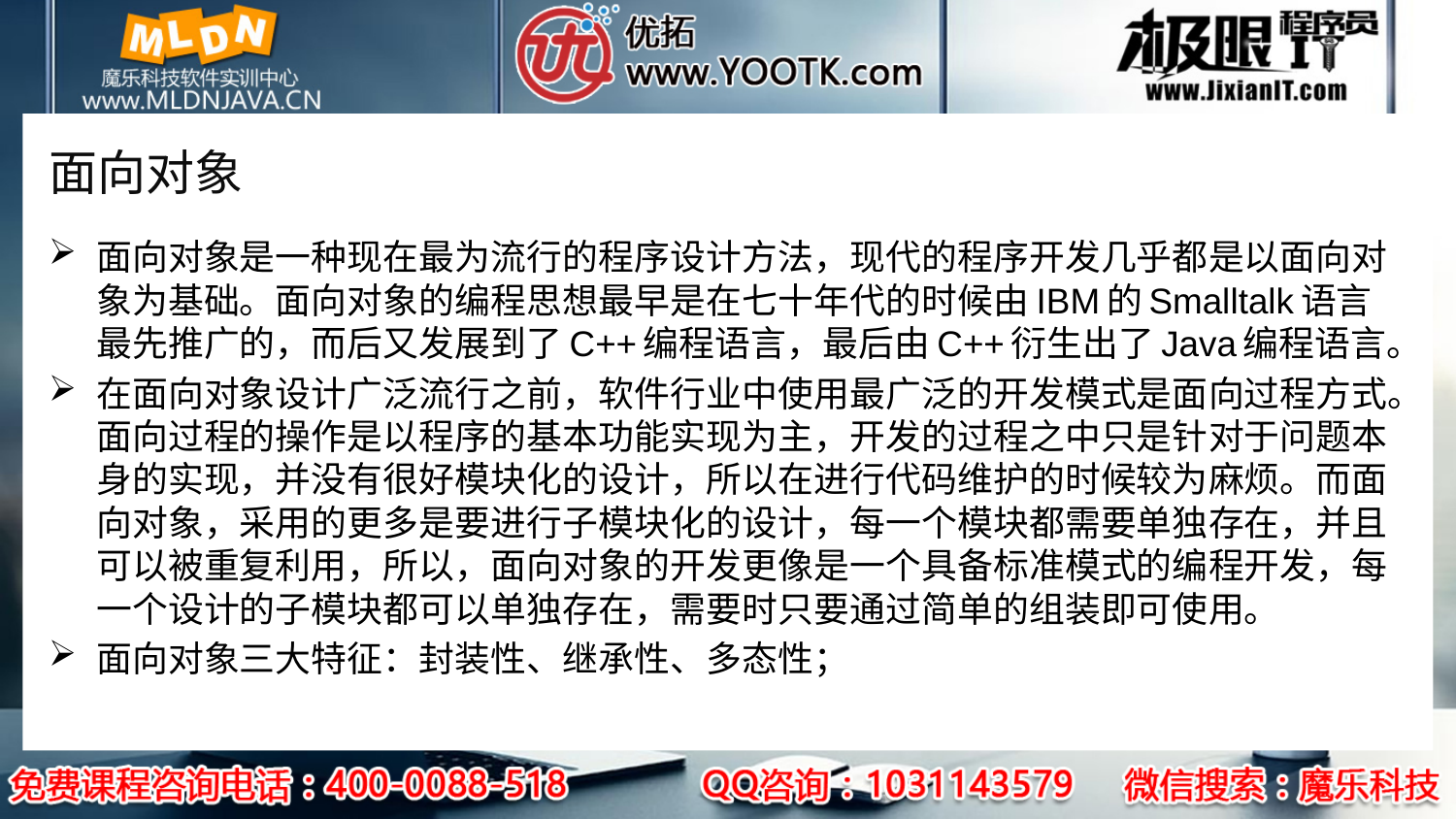

# 面向对象
面向对象是一种现在最为流行的程序设计方法，现代的程序开发几乎都是以面向对象为基础。面向对象的编程思想最早是在七十年代的时候由IBM的Smalltalk语言最先推广的，而后又发展到了C++编程语言，最后由C++衍生出了Java编程语言。
在面向对象设计广泛流行之前，软件行业中使用最广泛的开发模式是面向过程方式。面向过程的操作是以程序的基本功能实现为主，开发的过程之中只是针对于问题本身的实现，并没有很好模块化的设计，所以在进行代码维护的时候较为麻烦。而面向对象，采用的更多是要进行子模块化的设计，每一个模块都需要单独存在，并且可以被重复利用，所以，面向对象的开发更像是一个具备标准模式的编程开发，每一个设计的子模块都可以单独存在，需要时只要通过简单的组装即可使用。
面向对象三大特征：封装性、继承性、多态性；